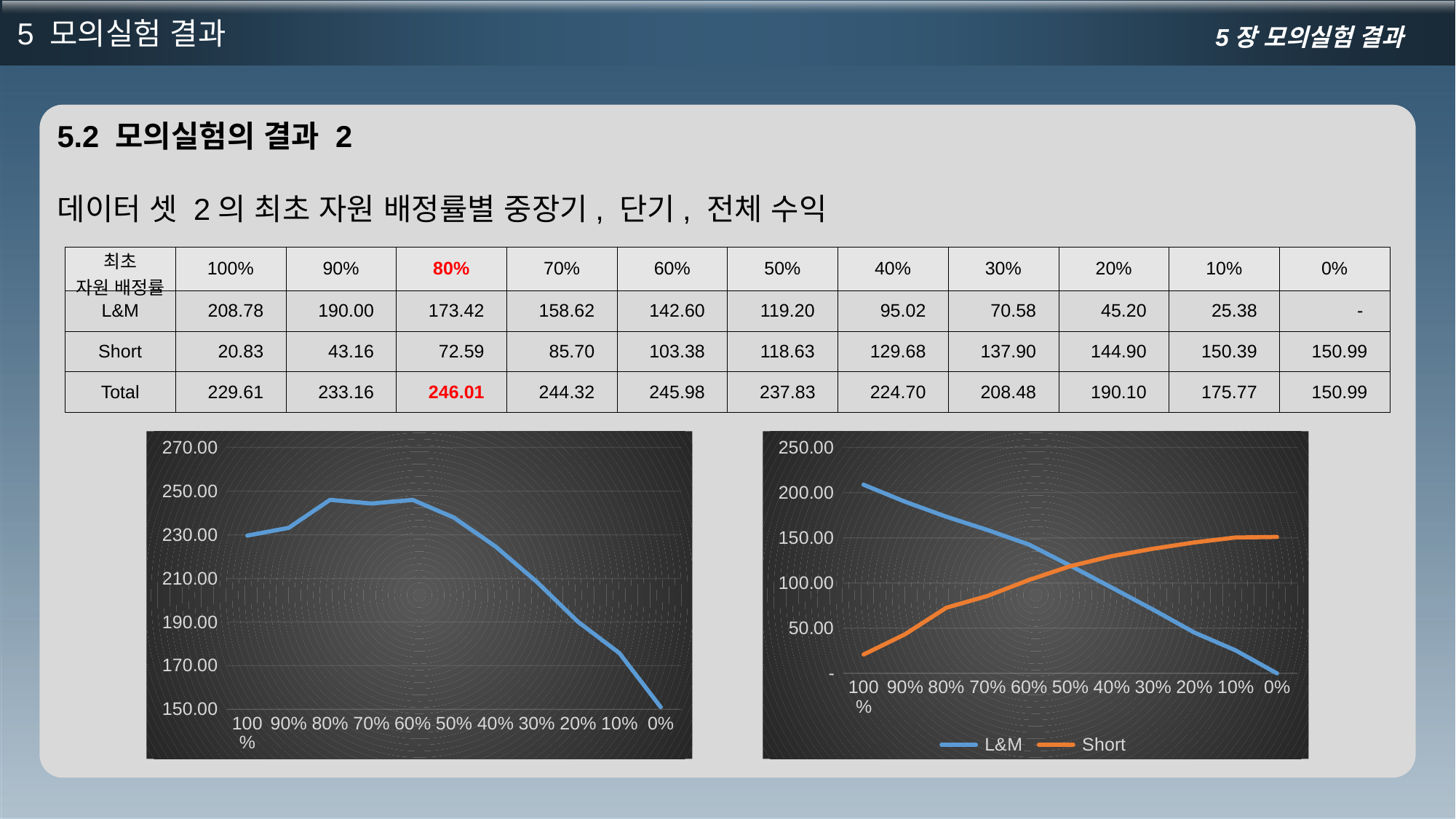

5 모의실험 결과
5장 모의실험 결과
5.2 모의실험의 결과 2

데이터 셋 2의 최초 자원 배정률별 중장기, 단기, 전체 수익

| 최초 자원 배정률 | 100% | 90% | 80% | 70% | 60% | 50% | 40% | 30% | 20% | 10% | 0% |
| --- | --- | --- | --- | --- | --- | --- | --- | --- | --- | --- | --- |
| L&M | 208.78 | 190.00 | 173.42 | 158.62 | 142.60 | 119.20 | 95.02 | 70.58 | 45.20 | 25.38 | - |
| Short | 20.83 | 43.16 | 72.59 | 85.70 | 103.38 | 118.63 | 129.68 | 137.90 | 144.90 | 150.39 | 150.99 |
| Total | 229.61 | 233.16 | 246.01 | 244.32 | 245.98 | 237.83 | 224.70 | 208.48 | 190.10 | 175.77 | 150.99 |

### Chart

| Category |  Total  |
|---|---|
| 1 | 229.61284199999994 |
| 0.9 | 233.1608140000002 |
| 0.8 | 246.00604600000037 |
| 0.7 | 244.3241720000002 |
| 0.6 | 245.98228399999942 |
| 0.5 | 237.8335319999997 |
| 0.4 | 224.69558800000004 |
| 0.3 | 208.48058599999962 |
| 0.2 | 190.0984040000003 |
| 0.1 | 175.76813799999945 |
| 0 | 150.9929519999995 |

### Chart

| Category |  L&M  |  Short  |
|---|---|---|
| 1 | 208.78000000000003 | 20.832841999999918 |
| 0.9 | 190.0 | 43.16081400000018 |
| 0.8 | 173.42000000000002 | 72.58604600000037 |
| 0.7 | 158.62 | 85.70417200000018 |
| 0.6 | 142.6 | 103.38228399999944 |
| 0.5 | 119.19999999999999 | 118.63353199999973 |
| 0.4 | 95.02 | 129.67558800000006 |
| 0.3 | 70.58 | 137.9005859999996 |
| 0.2 | 45.2 | 144.8984040000003 |
| 0.1 | 25.380000000000003 | 150.38813799999946 |
| 0 | 0.0 | 150.9929519999995 |